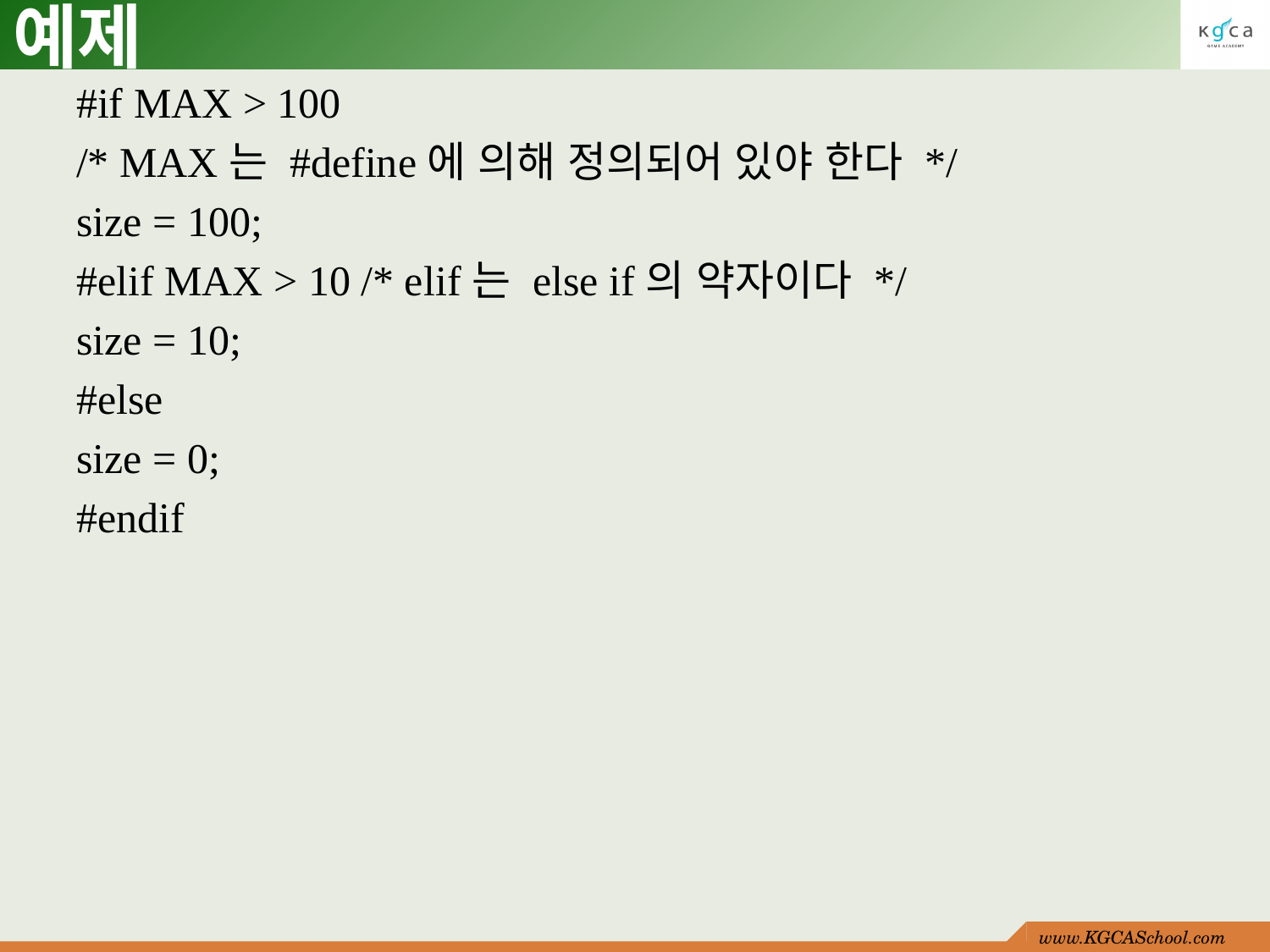

# 예제
#if MAX > 100
/* MAX는 #define에 의해 정의되어 있야 한다 */
size = 100;
#elif MAX > 10 /* elif는 else if의 약자이다 */
size = 10;
#else
size = 0;
#endif